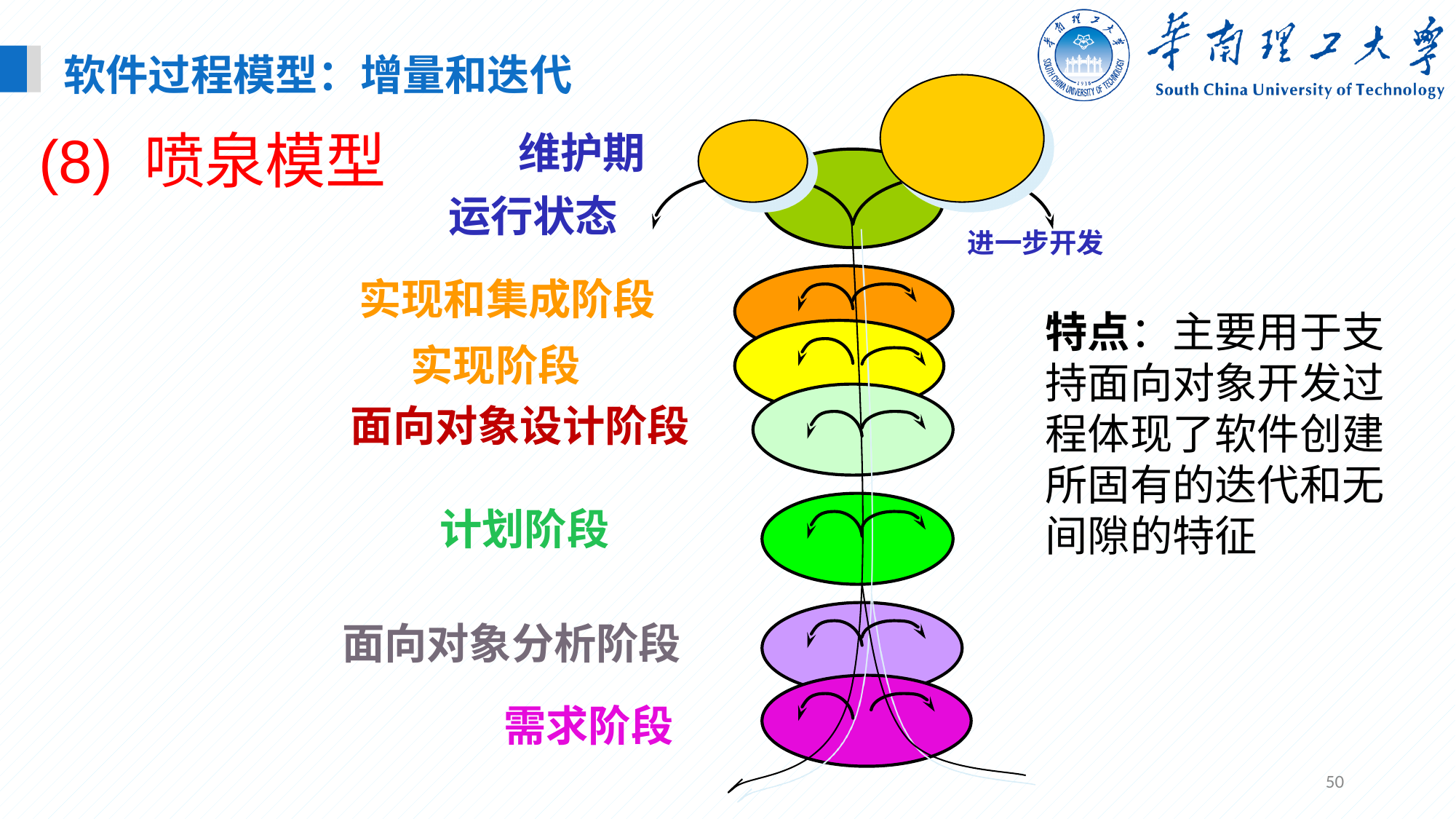

软件过程模型：增量和迭代

维护期

运行状态

进一步开发

实现和集成阶段

实现阶段

面向对象设计阶段

计划阶段

面向对象分析阶段

需求阶段

(8) 喷泉模型
特点：主要用于支持面向对象开发过程体现了软件创建所固有的迭代和无间隙的特征
50